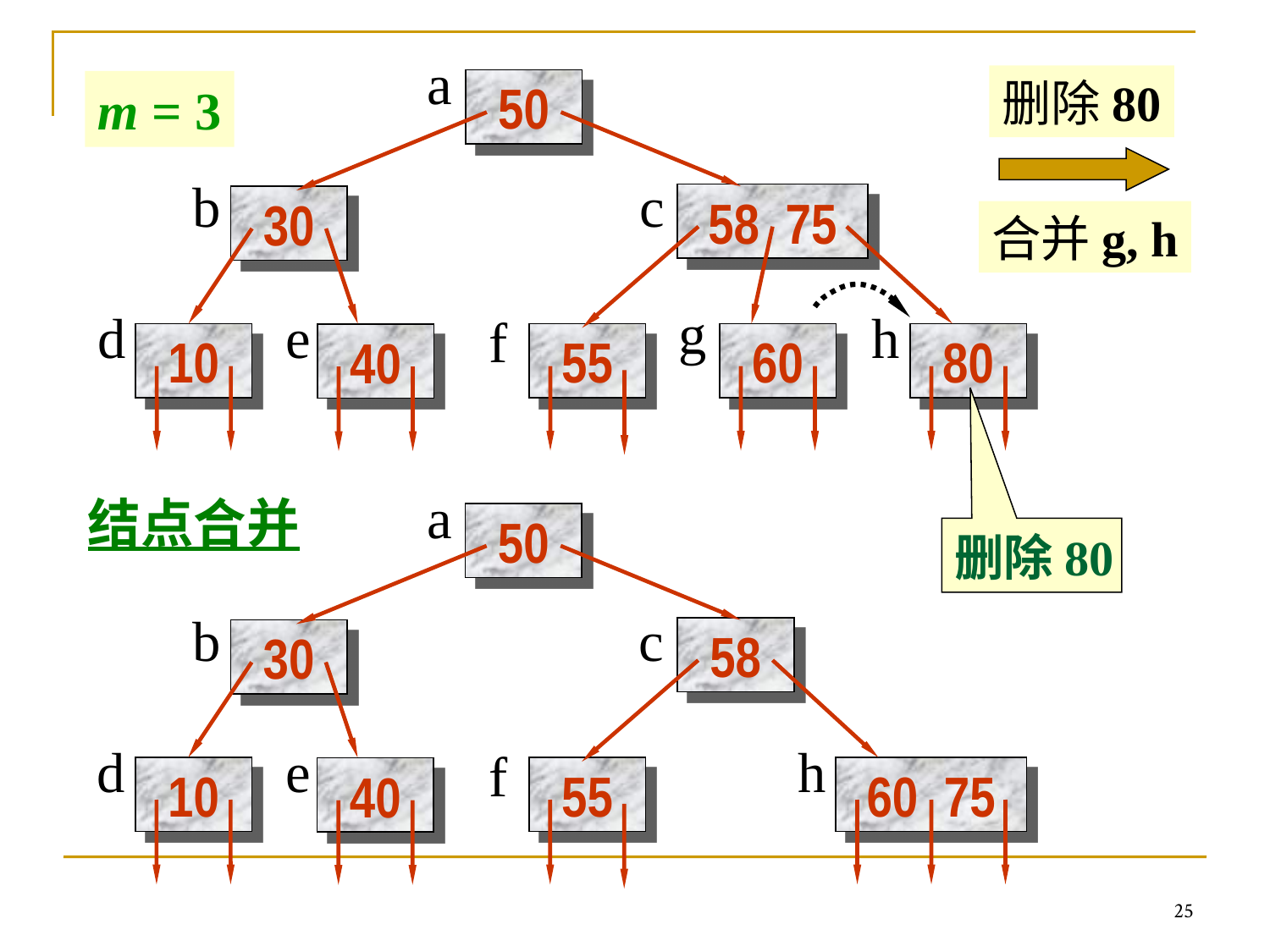

a
删除80
50
m = 3

b
c
58  75
30
合并g, h

g
d
e
h
f
10
55
60
80
40

a
结点合并
50

删除80

b
c
58
30

d
e
h
f
10
55
60  75
40

25